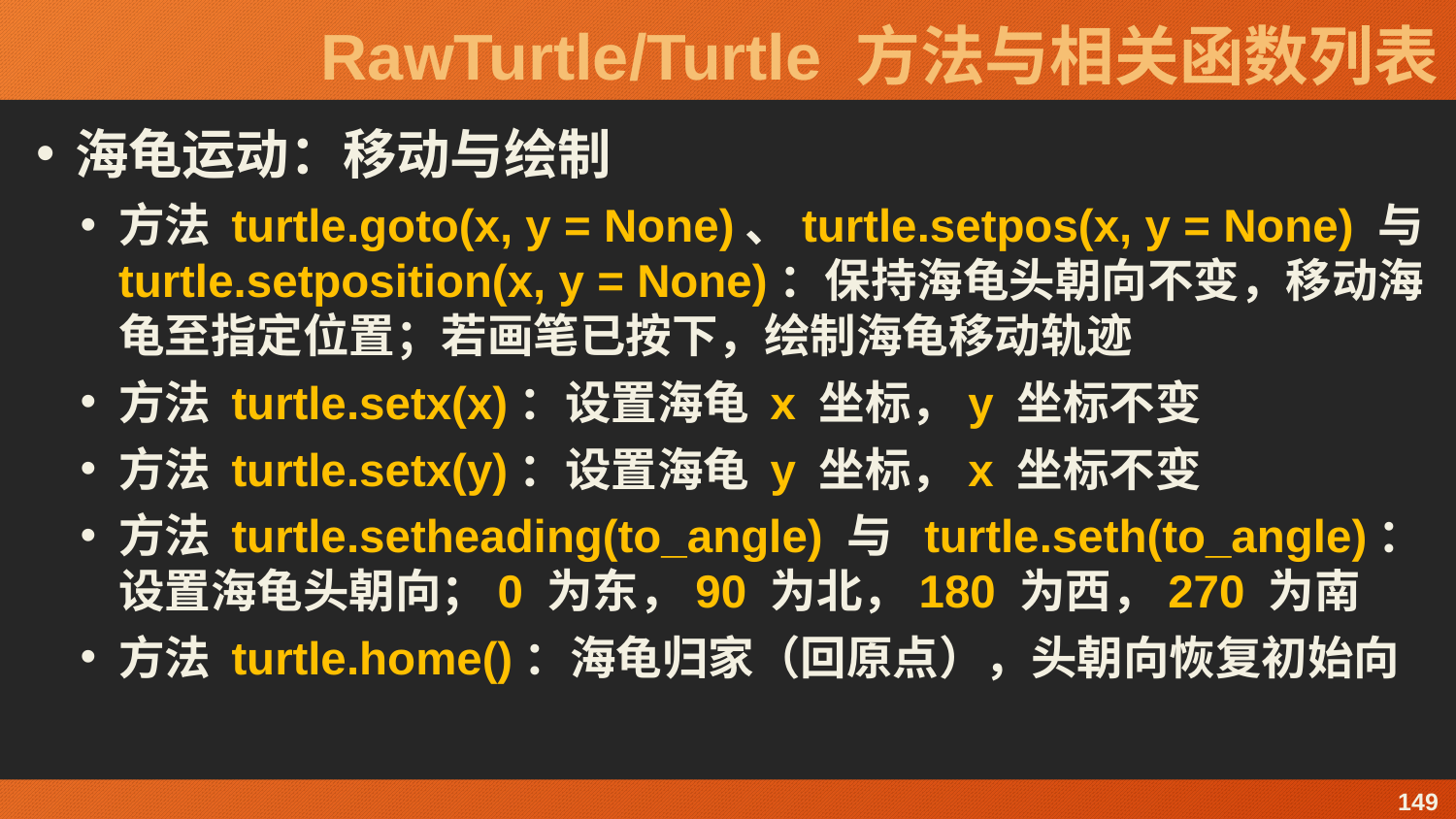

# RawTurtle/Turtle 方法与相关函数列表
海龟运动：移动与绘制
方法 turtle.goto(x, y = None)、turtle.setpos(x, y = None) 与 turtle.setposition(x, y = None)：保持海龟头朝向不变，移动海龟至指定位置；若画笔已按下，绘制海龟移动轨迹
方法 turtle.setx(x)：设置海龟 x 坐标，y 坐标不变
方法 turtle.setx(y)：设置海龟 y 坐标，x 坐标不变
方法 turtle.setheading(to_angle) 与  turtle.seth(to_angle)：设置海龟头朝向；0 为东，90 为北，180 为西，270 为南
方法 turtle.home()：海龟归家（回原点），头朝向恢复初始向
149